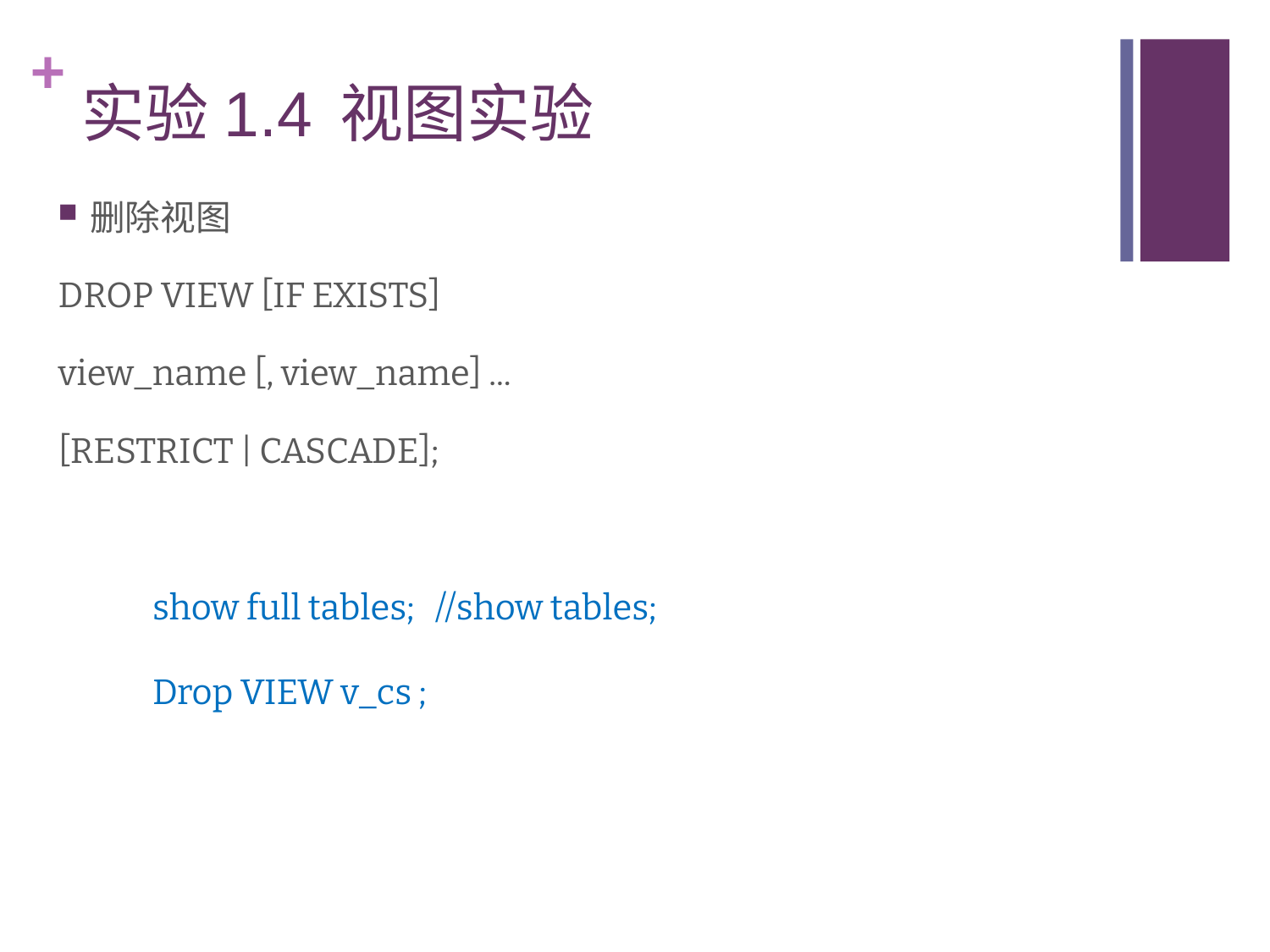

# 实验1.4 视图实验
删除视图
DROP VIEW [IF EXISTS]
view_name [, view_name] ...
[RESTRICT | CASCADE];

show full tables;   //show tables;

Drop VIEW v_cs ;